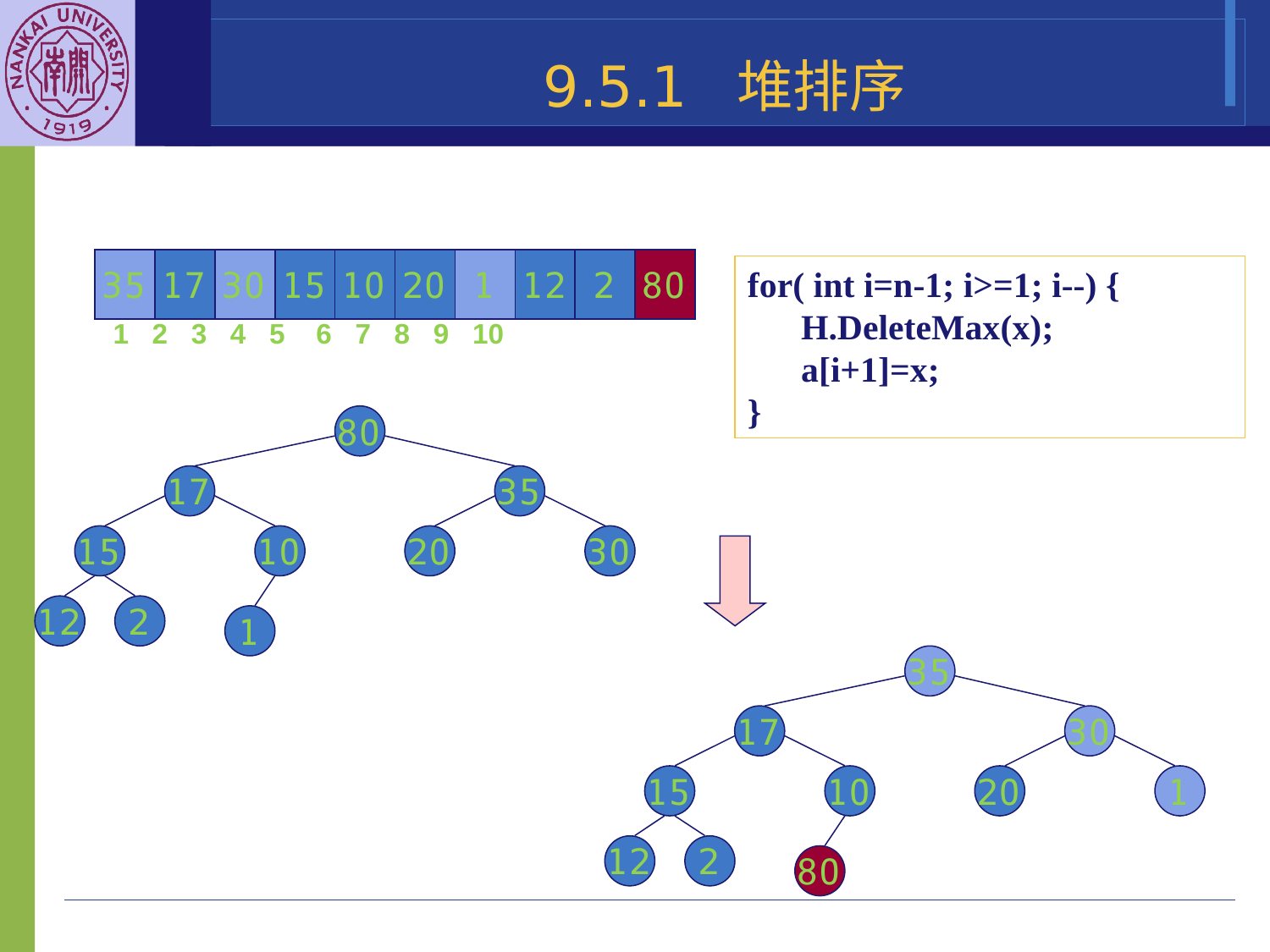

9.5.1  堆排序
80
35
17
35
30
15
10
20
30
1
12
2
1
80
for( int i=n-1; i>=1; i--) {
      H.DeleteMax(x);
      a[i+1]=x;
}
  1   2   3   4   5    6   7   8   9   10
80

17
35

15
10
20
30

12
2
1
35

17
30

15
10
20
1

12
2
80
40